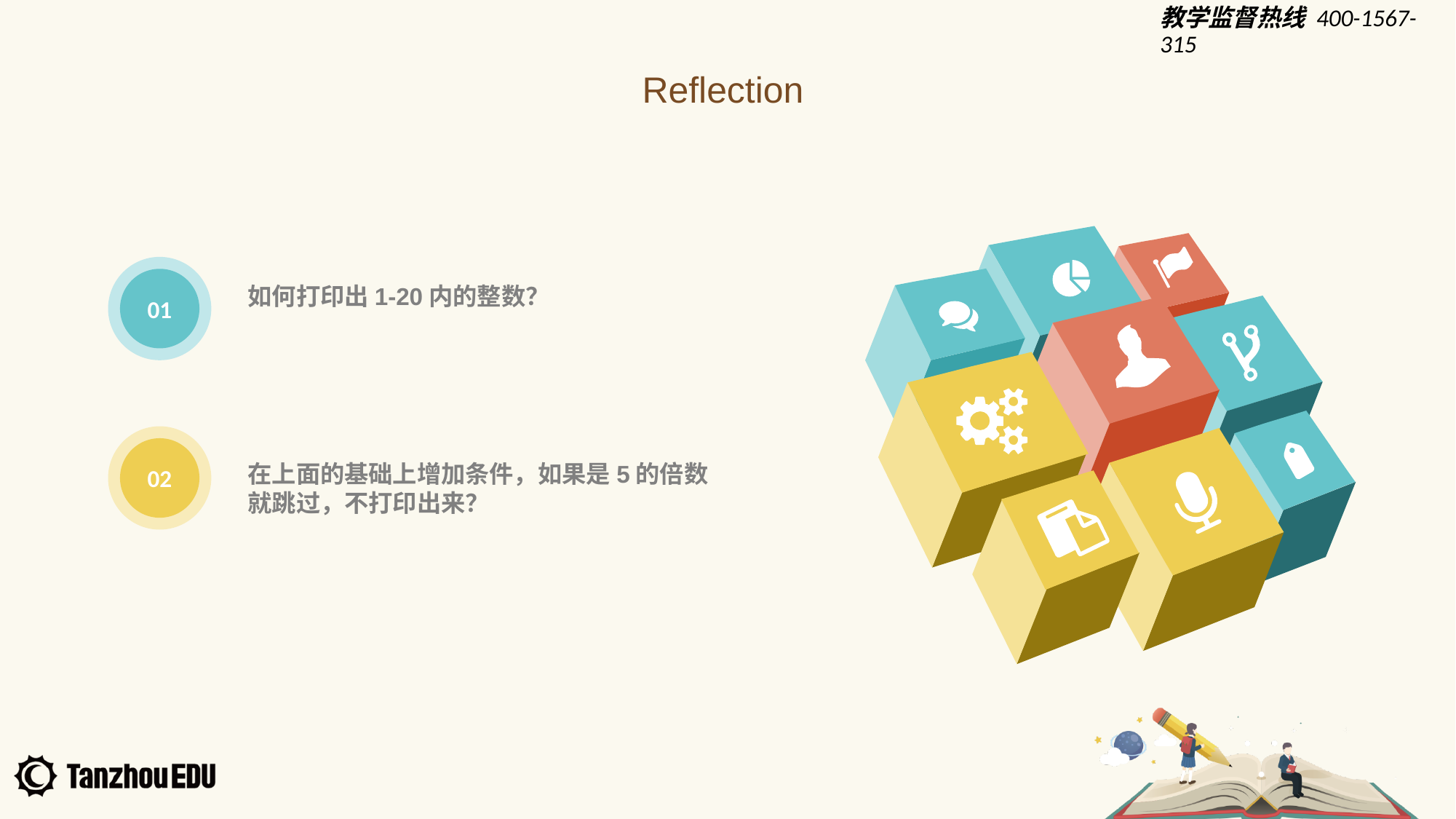

Reflection

01

如何打印出1-20内的整数？

02

在上面的基础上增加条件，如果是5的倍数就跳过，不打印出来？